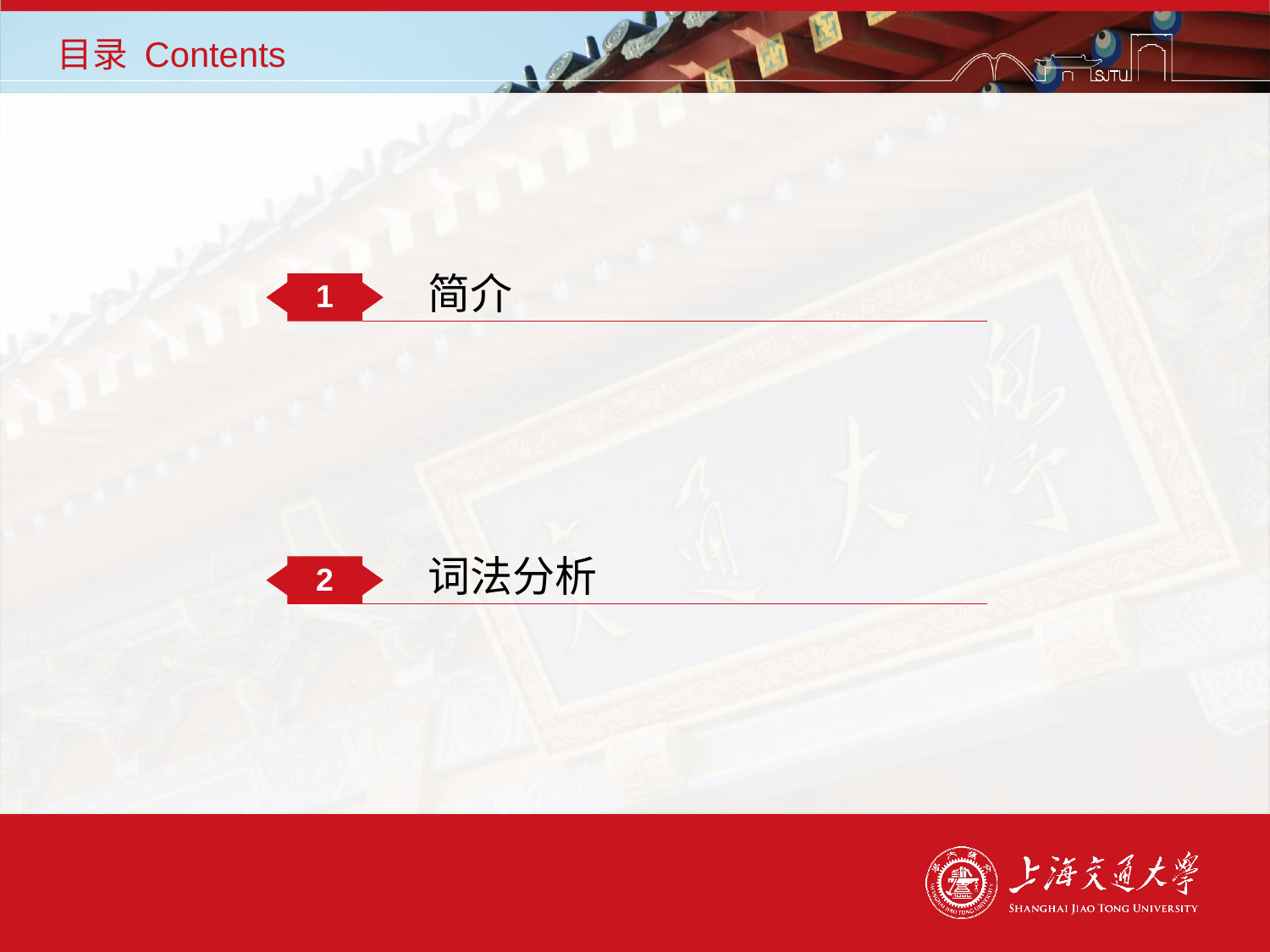

# 目录 Contents
简介
1

词法分析
2